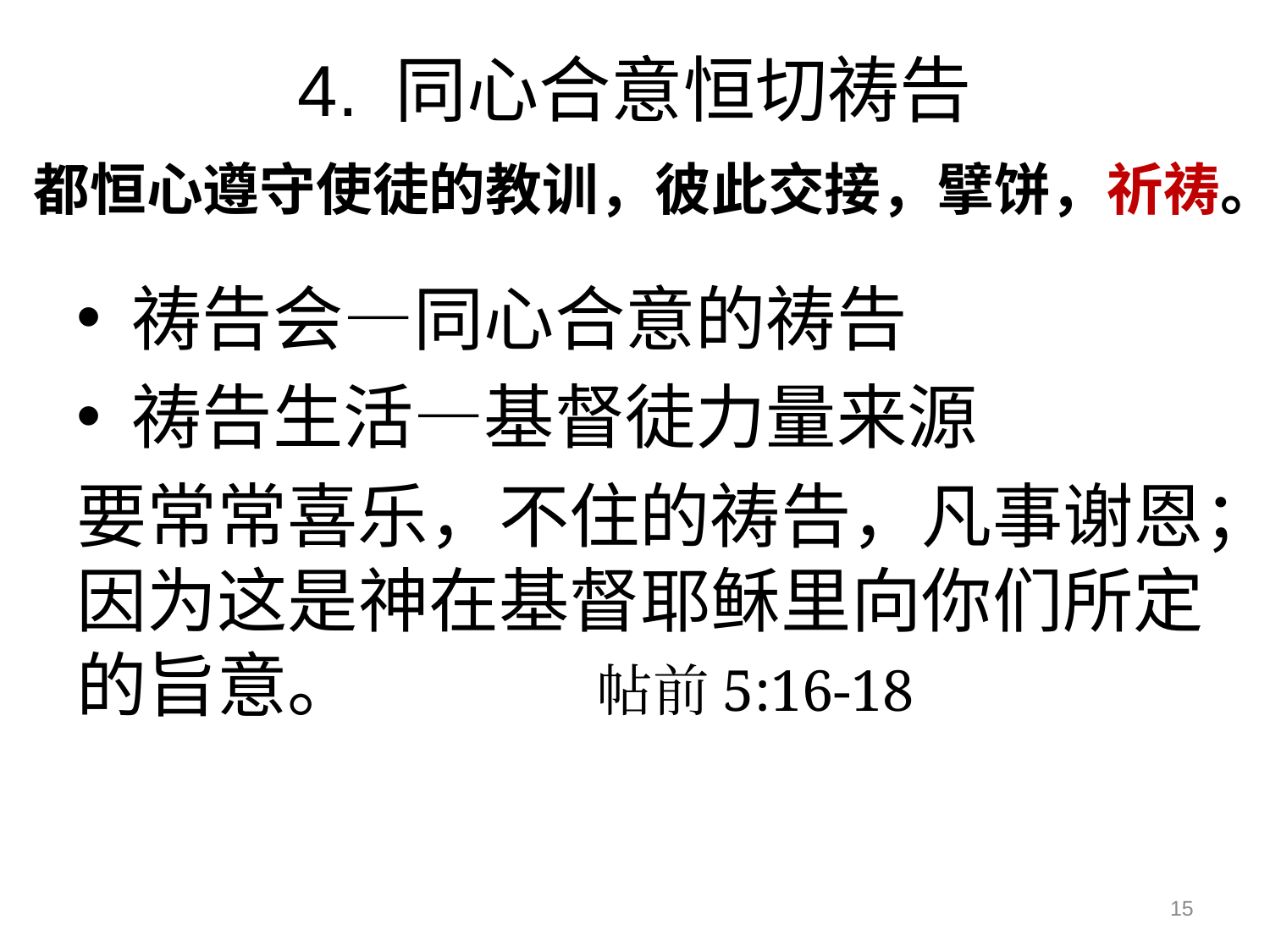

# 4. 同心合意恒切祷告
都恒心遵守使徒的教训，彼此交接，擘饼，祈祷。

祷告会—同心合意的祷告
祷告生活—基督徒力量来源
要常常喜乐，不住的祷告，凡事谢恩；因为这是神在基督耶稣里向你们所定的旨意。               帖前5:16-18
15